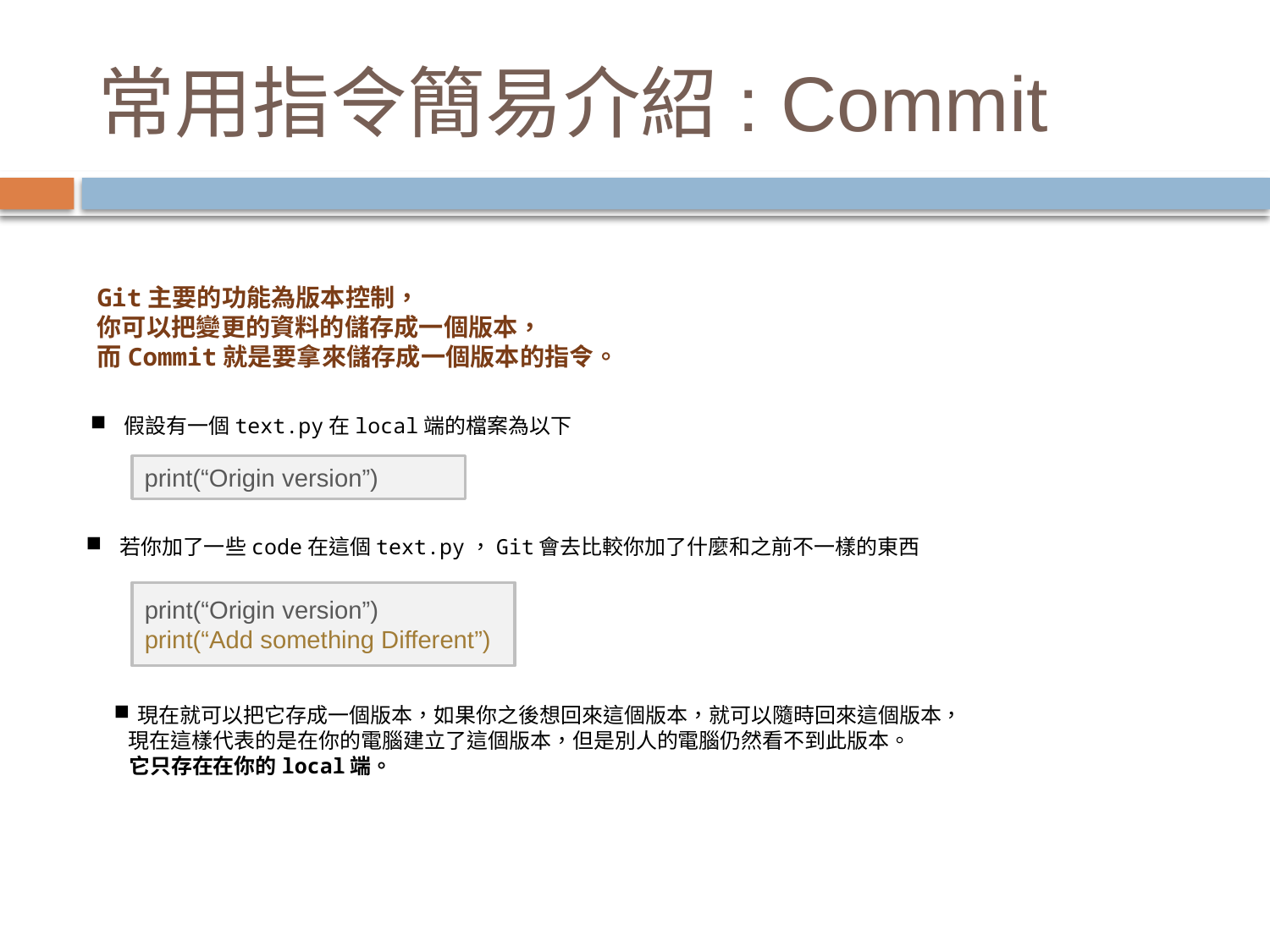

# 常用指令簡易介紹: Commit
Git主要的功能為版本控制，
你可以把變更的資料的儲存成一個版本，
而Commit就是要拿來儲存成一個版本的指令。
 假設有一個text.py在local端的檔案為以下
print(“Origin version”)
 若你加了一些code在這個text.py，Git會去比較你加了什麼和之前不一樣的東西
print(“Origin version”)
print(“Add something Different”)
現在就可以把它存成一個版本，如果你之後想回來這個版本，就可以隨時回來這個版本，
  現在這樣代表的是在你的電腦建立了這個版本，但是別人的電腦仍然看不到此版本。
  它只存在在你的local端。